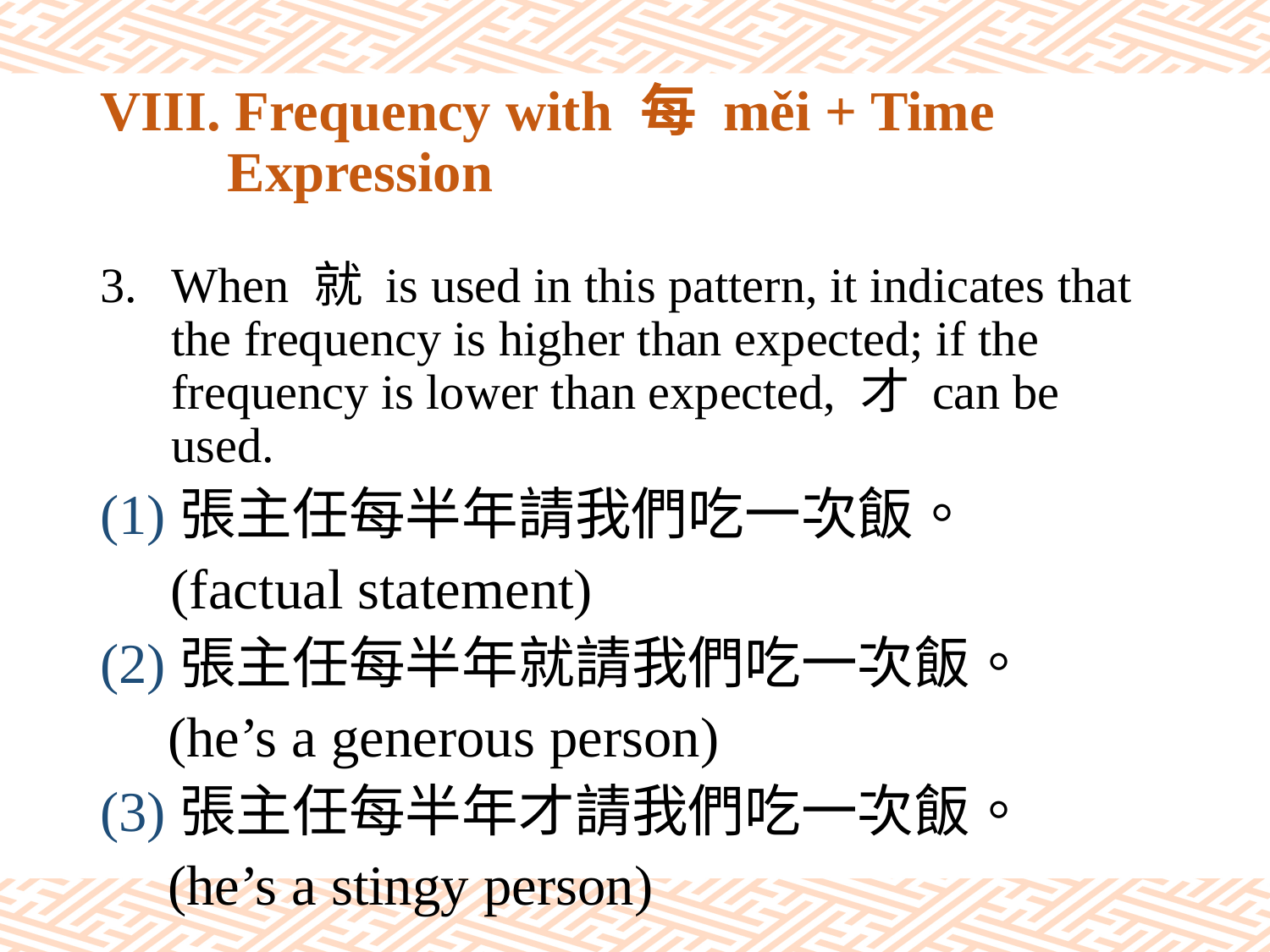

# VIII. Frequency with 每 měi + Time Expression
When 就 is used in this pattern, it indicates that the frequency is higher than expected; if the frequency is lower than expected, 才 can be used.
(1)張主任每半年請我們吃一次飯。
     (factual statement)
(2)張主任每半年就請我們吃一次飯。
  (he’s a generous person)
(3)張主任每半年才請我們吃一次飯。
  (he’s a stingy person)